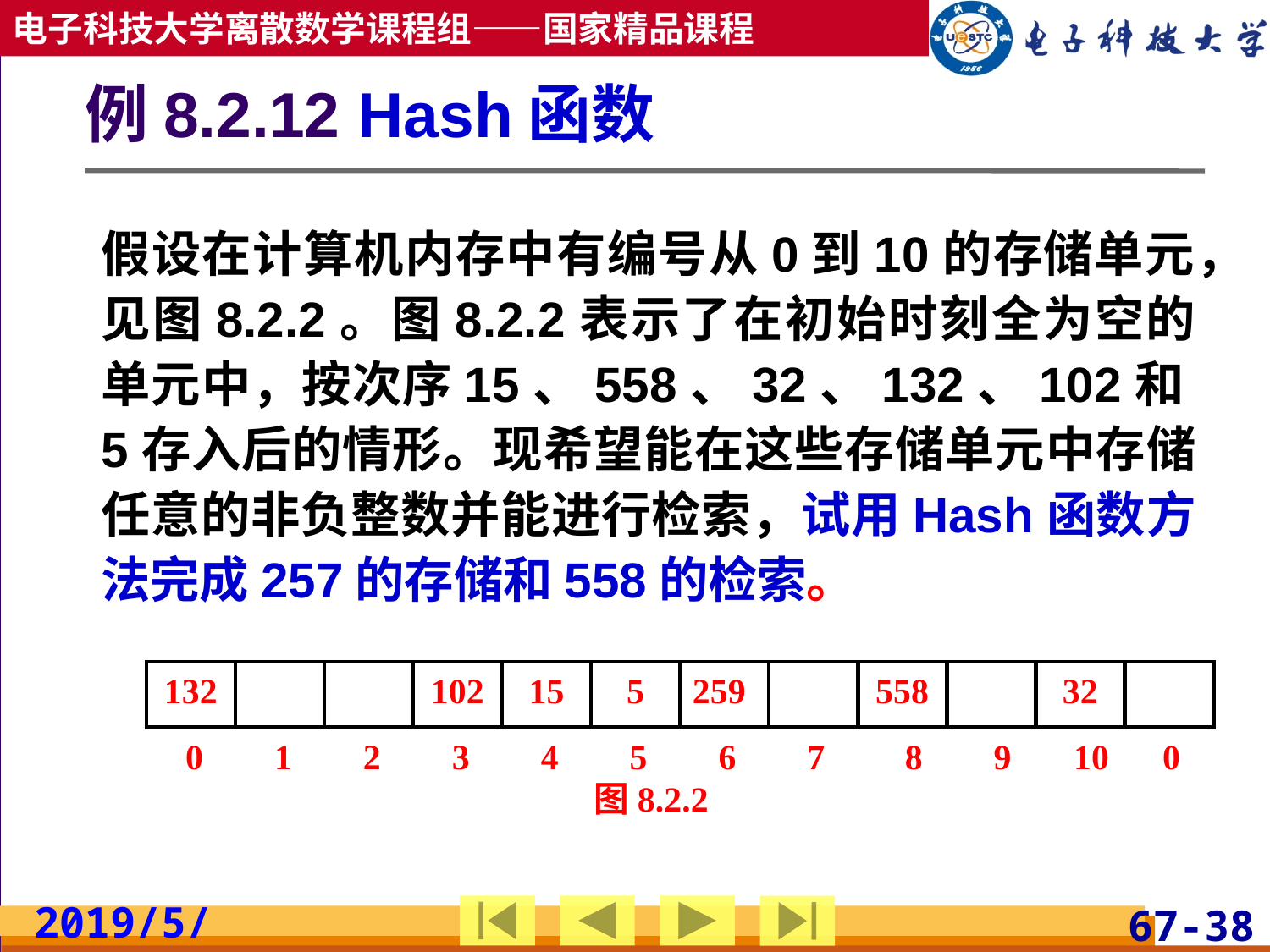

# 例8.2.12 Hash函数
假设在计算机内存中有编号从0到10的存储单元，见图8.2.2。图8.2.2表示了在初始时刻全为空的单元中，按次序15、558、32、132、102和5存入后的情形。现希望能在这些存储单元中存储任意的非负整数并能进行检索，试用Hash函数方法完成257的存储和558的检索。
132

102
15
5
259

558

32

   0        1        2        3        4        5        6        7         8        9       10      0
                                                     图8.2.2
2019/5/8